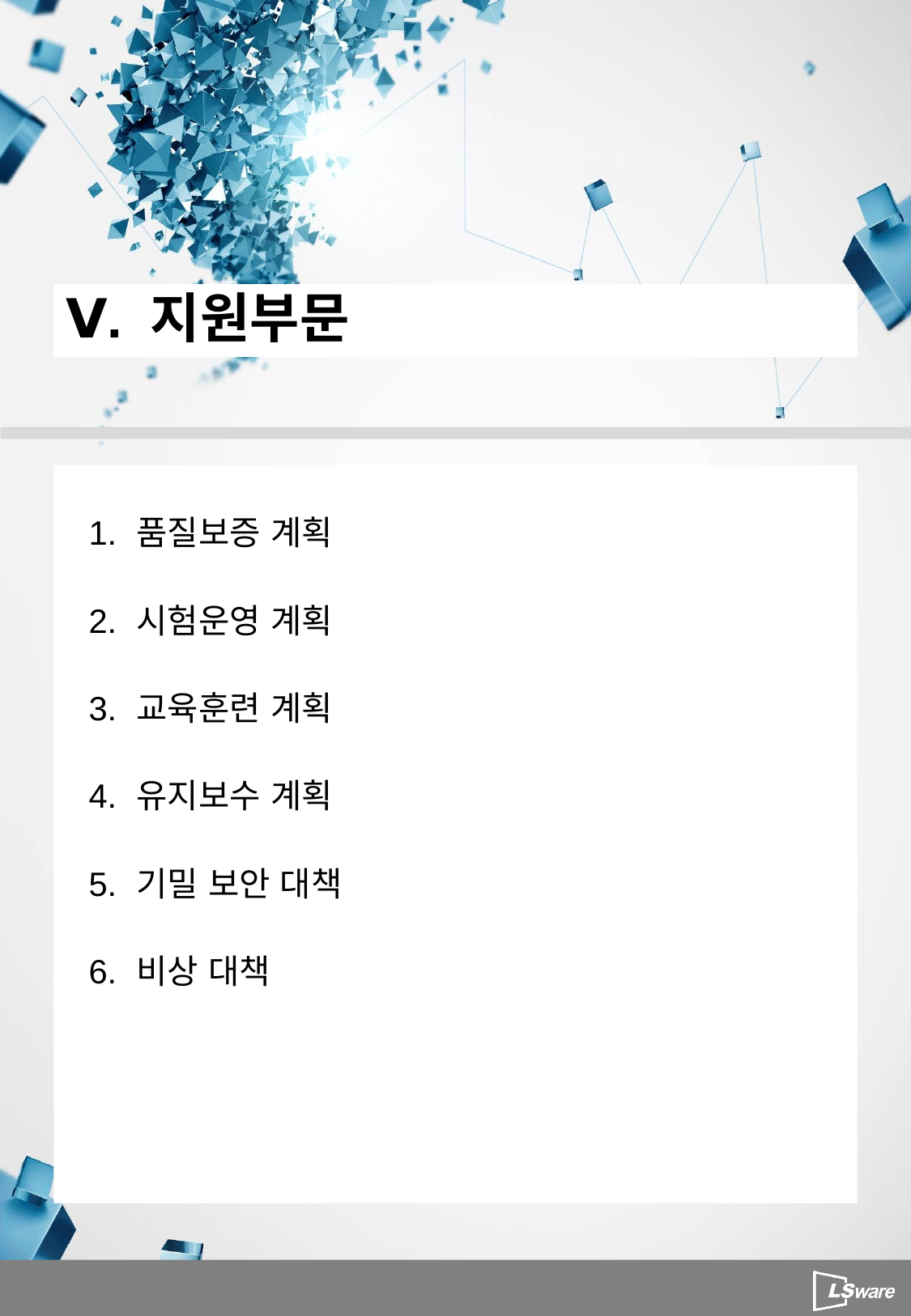

Ⅴ. 지원부문
품질보증 계획
시험운영 계획
교육훈련 계획
유지보수 계획
기밀 보안 대책
비상 대책